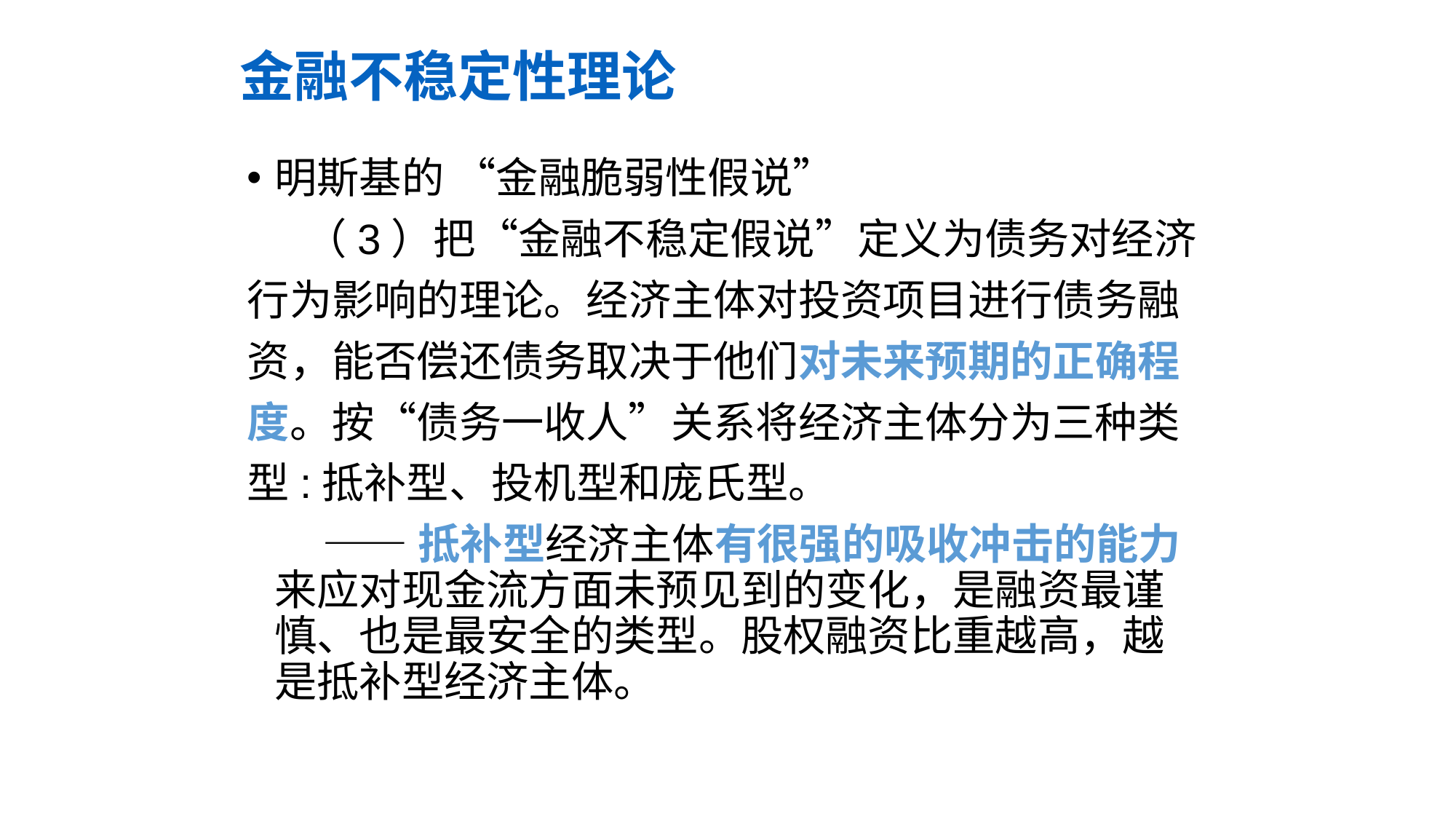

金融不稳定性理论
明斯基的 “金融脆弱性假说”
     （3）把“金融不稳定假说”定义为债务对经济
行为影响的理论。经济主体对投资项目进行债务融
资，能否偿还债务取决于他们对未来预期的正确程
度。按“债务一收人”关系将经济主体分为三种类
型:抵补型、投机型和庞氏型。
        ——抵补型经济主体有很强的吸收冲击的能力来应对现金流方面未预见到的变化，是融资最谨慎、也是最安全的类型。股权融资比重越高，越是抵补型经济主体。